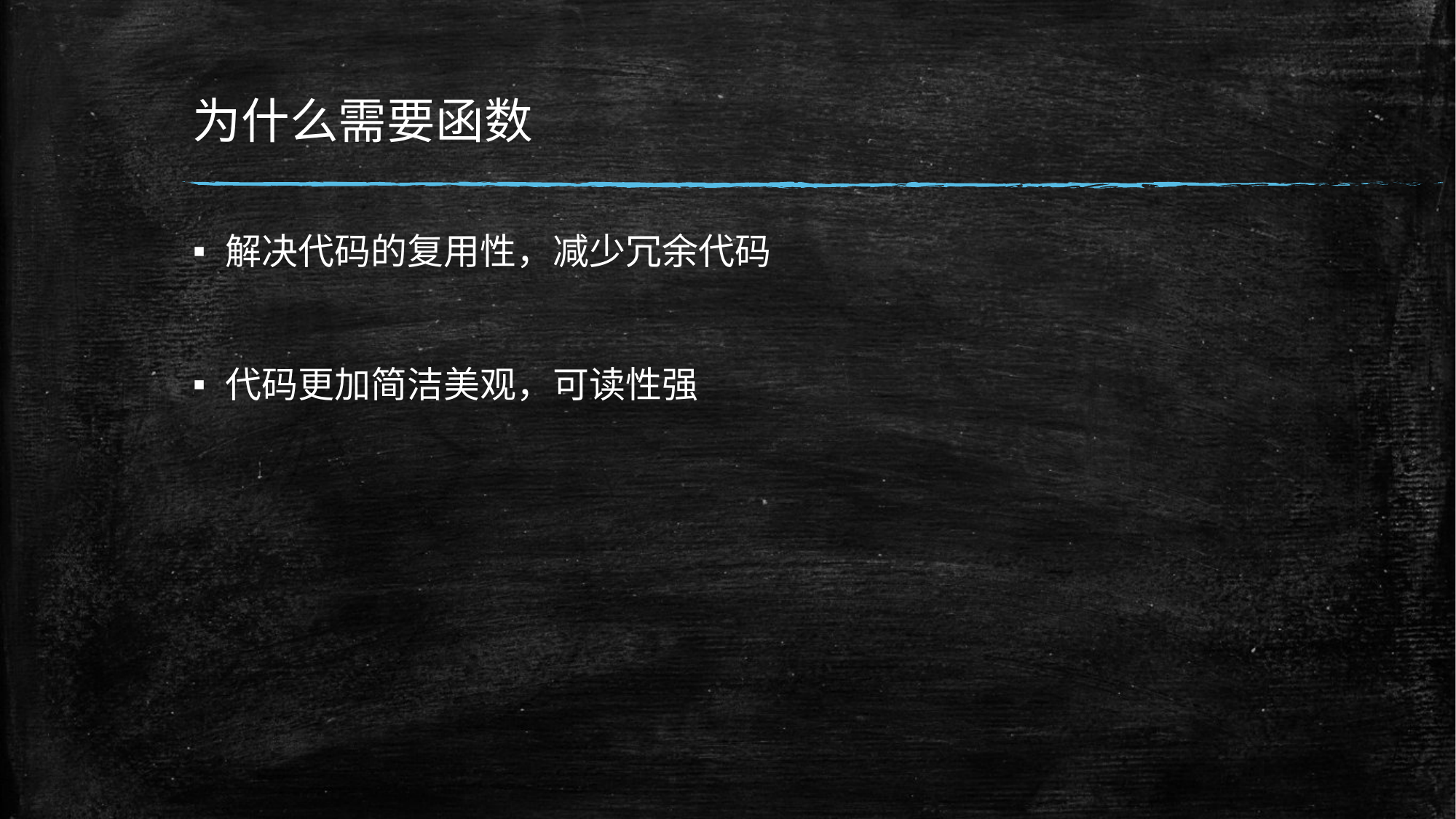

# 为什么需要函数
解决代码的复用性，减少冗余代码

代码更加简洁美观，可读性强